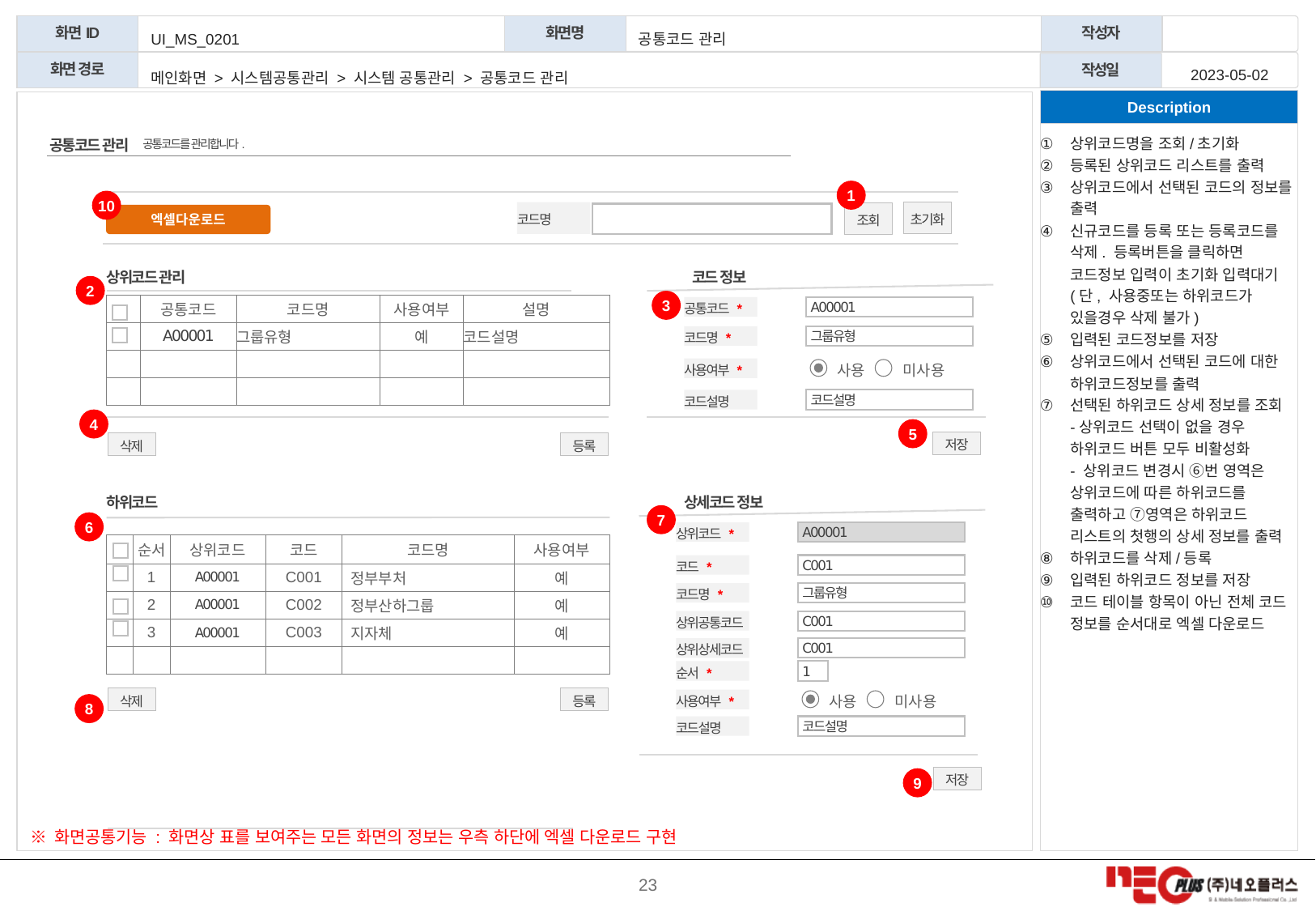

UI_MS_0201
공통코드 관리

2023-05-02
메인화면 > 시스템공통관리 > 시스템 공통관리 > 공통코드 관리

공통코드를 관리합니다.
상위코드명을 조회/초기화
등록된 상위코드 리스트를 출력
상위코드에서 선택된 코드의 정보를 출력
신규코드를 등록 또는 등록코드를 삭제. 등록버튼을 클릭하면 코드정보 입력이 초기화 입력대기
(단, 사용중또는 하위코드가 있을경우 삭제 불가)
입력된 코드정보를 저장
상위코드에서 선택된 코드에 대한 하위코드정보를 출력
선택된 하위코드 상세 정보를 조회
-상위코드 선택이 없을 경우 하위코드 버튼 모두 비활성화
- 상위코드 변경시 ⑥번 영역은 상위코드에 따른 하위코드를 출력하고 ⑦영역은 하위코드 리스트의 첫행의 상세 정보를 출력
하위코드를 삭제/등록
입력된 하위코드 정보를 저장
코드 테이블 항목이 아닌 전체 코드 정보를 순서대로 엑셀 다운로드
공통코드 관리
1
10
초기화
코드명
조회

엑셀다운로드
상위코드 관리
코드 정보
2
3
|  | 공통코드 | 코드명 | 사용여부 | 설명 |
| --- | --- | --- | --- | --- |
|  | A00001 | 그룹유형 | 예 | 코드설명 |
|  |  |  |  |  |
|  |  |  |  |  |
공통코드 *
A00001

코드명 *
그룹유형

사용
미사용
사용여부 *

코드설명
코드설명
4
5
저장
삭제
등록
하위코드
상세코드 정보
7
6
상위코드 *
A00001
|  | 순서 | 상위코드 | 코드 | 코드명 | 사용여부 |
| --- | --- | --- | --- | --- | --- |
|  | 1 | A00001 | C001 | 정부부처 | 예 |
|  | 2 | A00001 | C002 | 정부산하그룹 | 예 |
|  | 3 | A00001 | C003 | 지자체 | 예 |
|  |  |  |  |  |  |

코드 *
C001

코드명 *
그룹유형

상위공통코드
C001

상위상세코드
C001
순서 *
1
삭제
등록
사용
미사용
사용여부 *

8
코드설명
코드설명
저장
9
※ 화면공통기능 : 화면상 표를 보여주는 모든 화면의 정보는 우측 하단에 엑셀 다운로드 구현